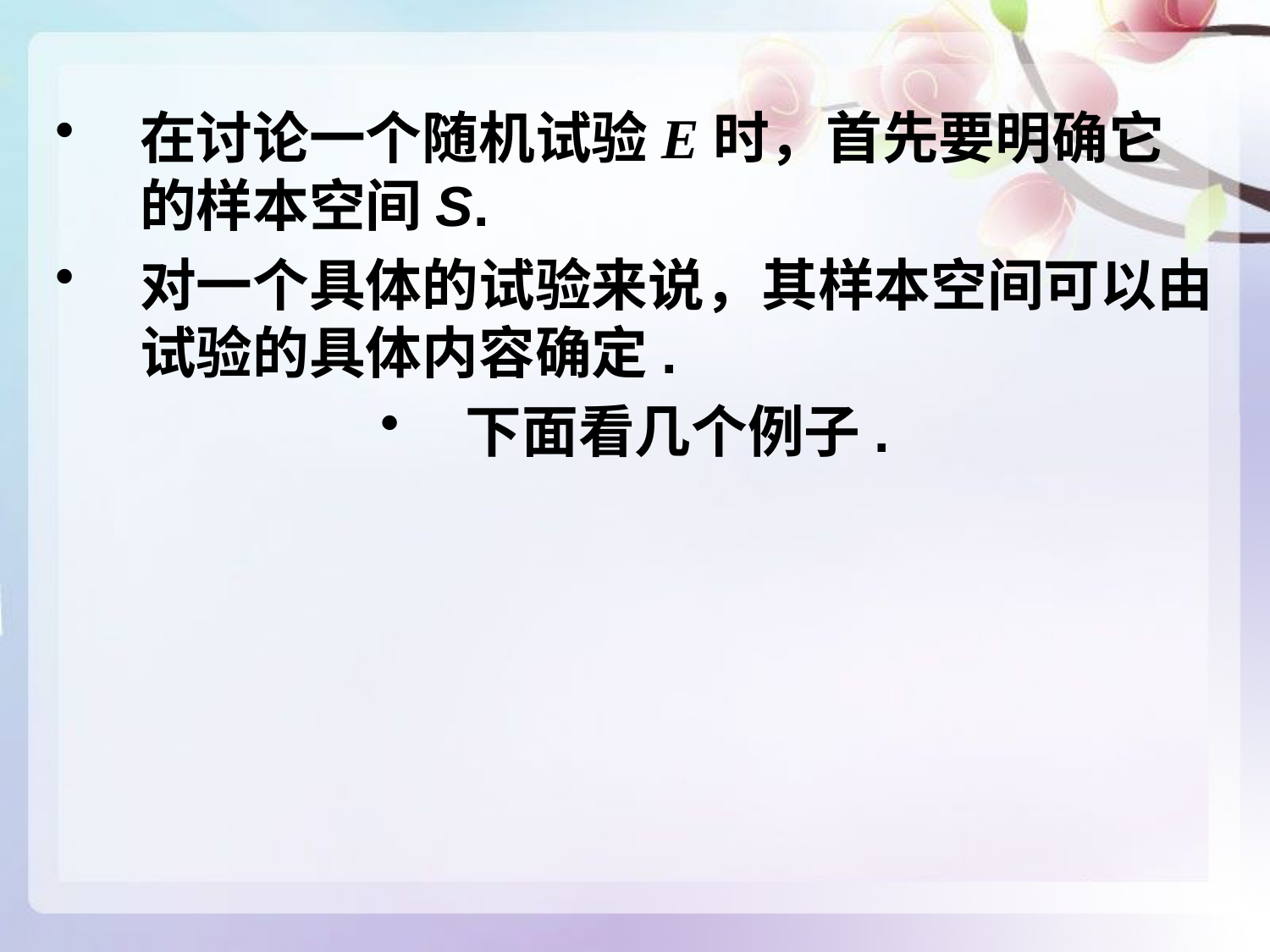

在讨论一个随机试验E时，首先要明确它的样本空间S.
对一个具体的试验来说，其样本空间可以由试验的具体内容确定.
下面看几个例子.